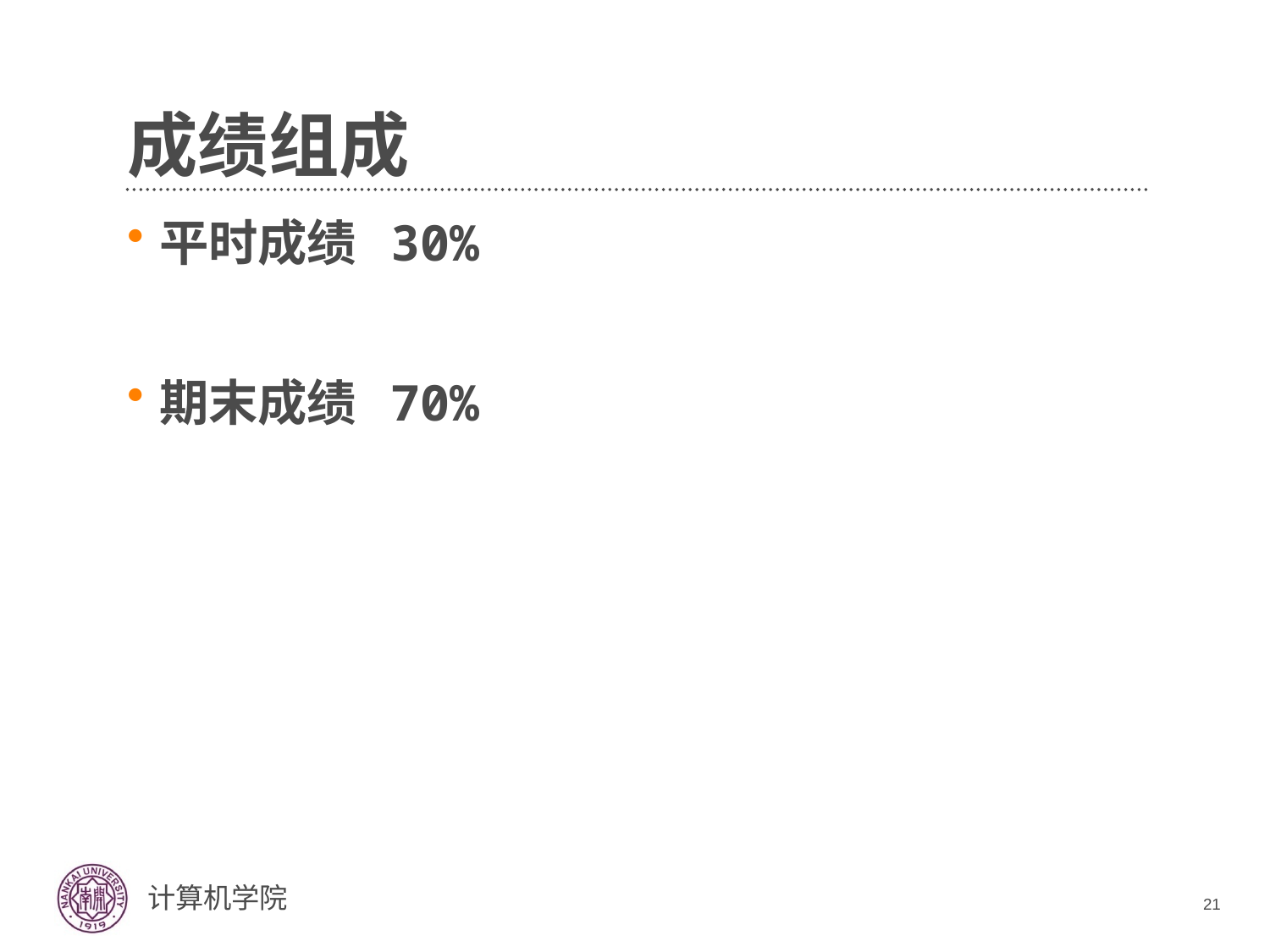

# 成绩组成
平时成绩  30%

期末成绩  70%
21